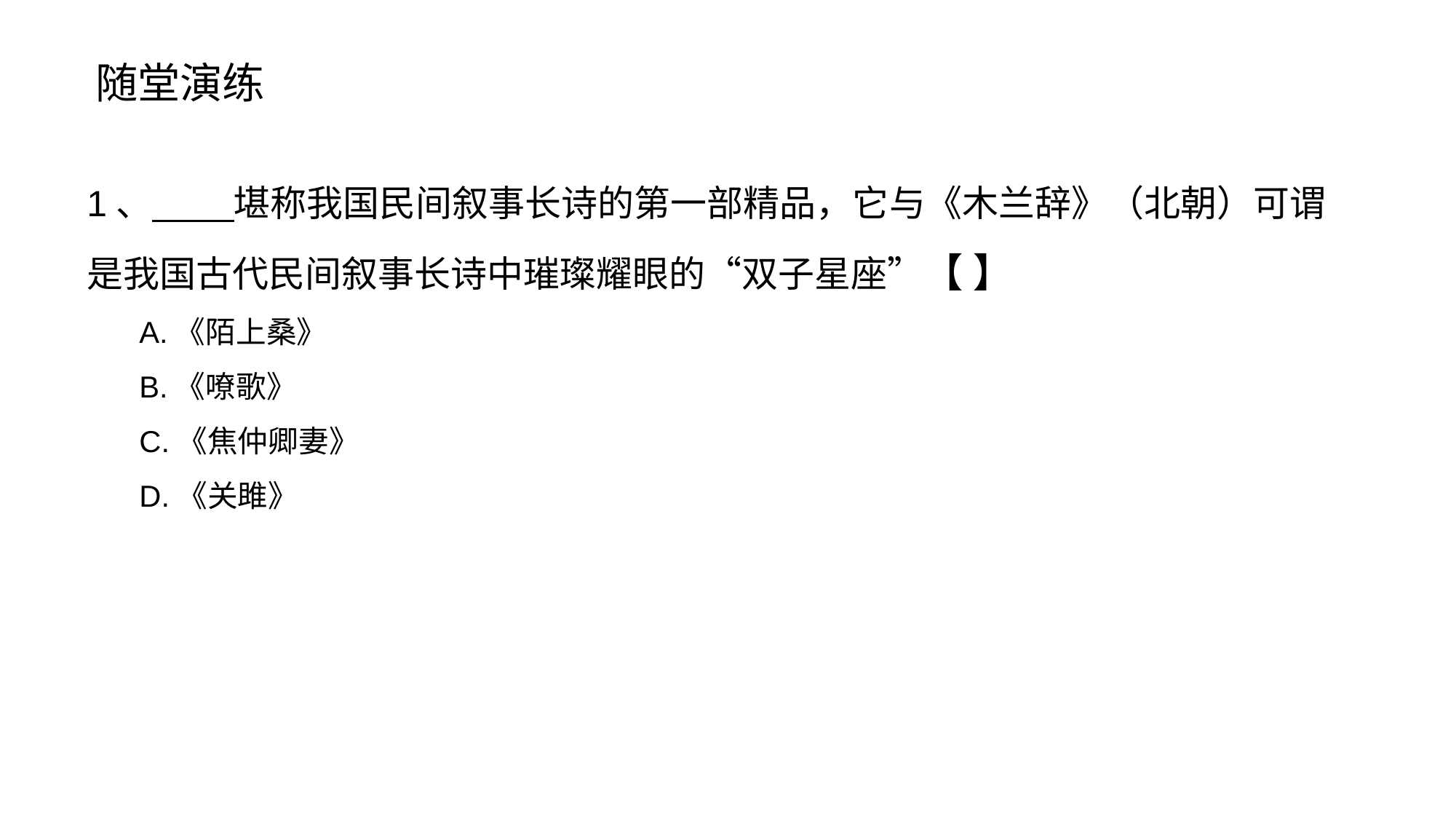

随堂演练
1、          堪称我国民间叙事长诗的第一部精品，它与《木兰辞》（北朝）可谓是我国古代民间叙事长诗中璀璨耀眼的“双子星座”【 】
A.《陌上桑》
B.《嘹歌》
C.《焦仲卿妻》
D.《关雎》